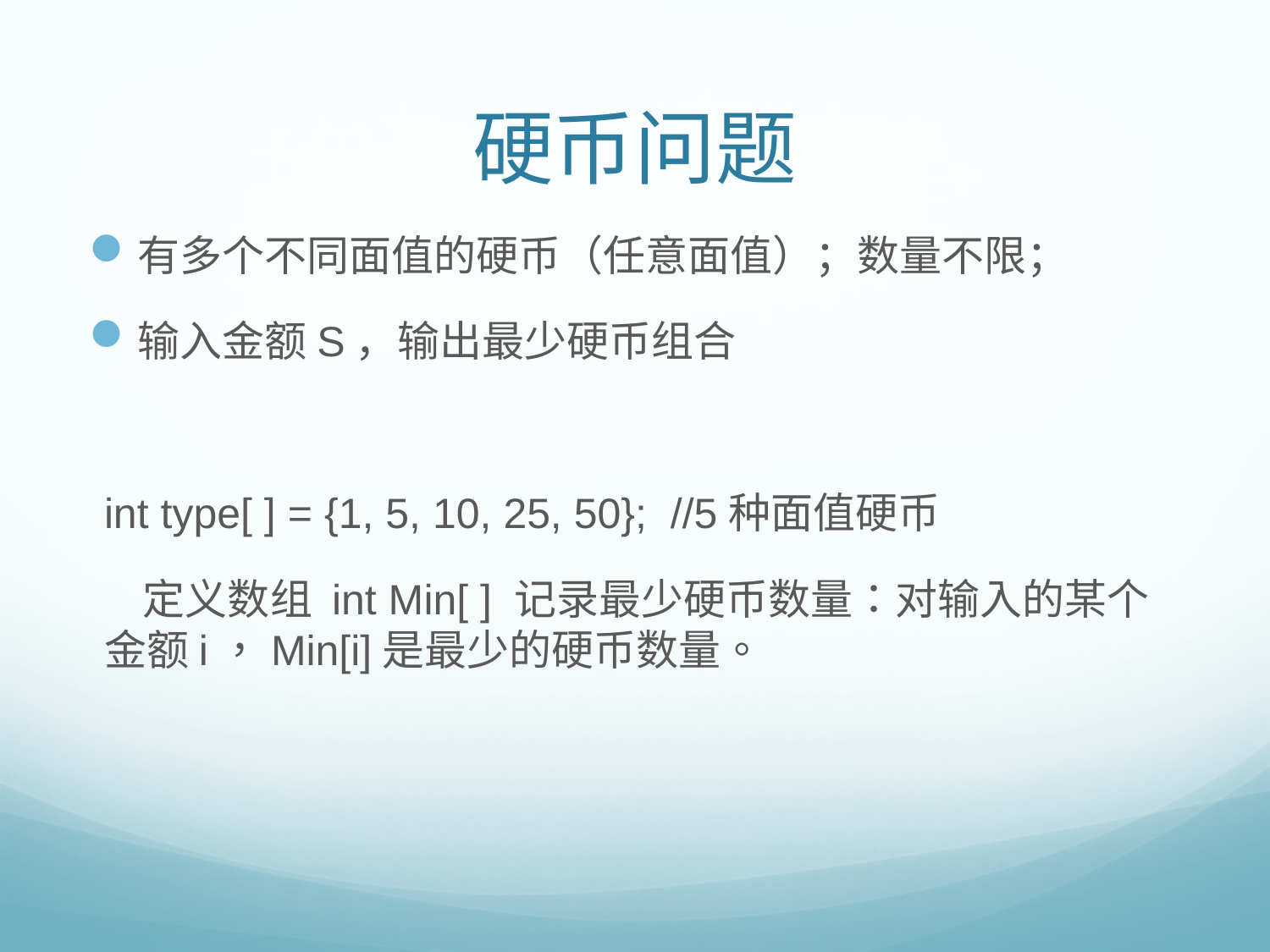

# 硬币问题
有多个不同面值的硬币（任意面值）；数量不限；
输入金额S，输出最少硬币组合

int type[ ] = {1, 5, 10, 25, 50};  //5种面值硬币
   定义数组 int Min[ ] 记录最少硬币数量：对输入的某个金额i，Min[i]是最少的硬币数量。